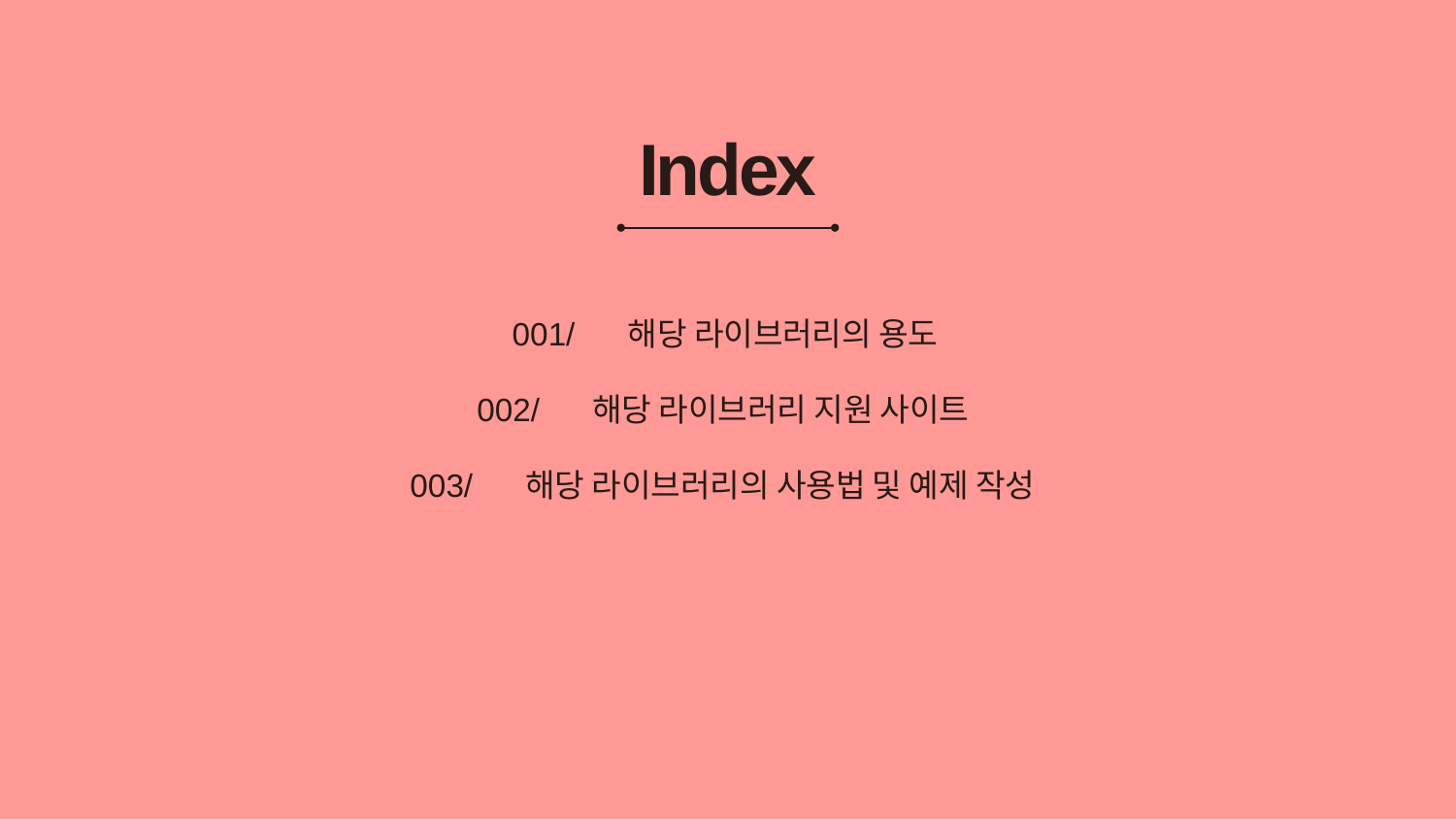

Index
001/     해당 라이브러리의 용도
002/     해당 라이브러리 지원 사이트
003/     해당 라이브러리의 사용법 및 예제 작성